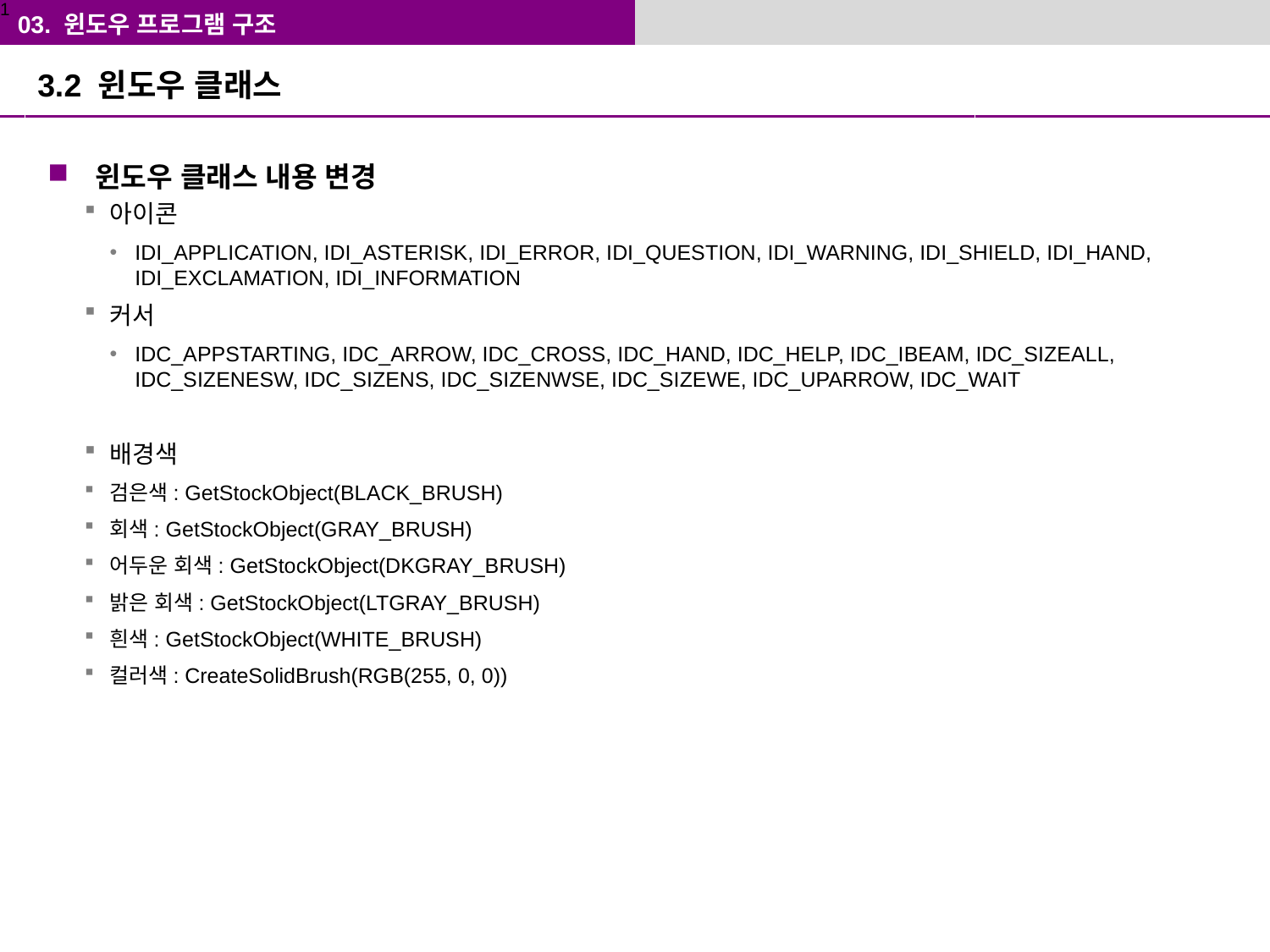

03. 윈도우 프로그램 구조
# 3.2 윈도우 클래스
윈도우 클래스 내용 변경
아이콘
IDI_APPLICATION, IDI_ASTERISK, IDI_ERROR, IDI_QUESTION, IDI_WARNING, IDI_SHIELD, IDI_HAND, IDI_EXCLAMATION, IDI_INFORMATION
커서
IDC_APPSTARTING, IDC_ARROW, IDC_CROSS, IDC_HAND, IDC_HELP, IDC_IBEAM, IDC_SIZEALL, IDC_SIZENESW, IDC_SIZENS, IDC_SIZENWSE, IDC_SIZEWE, IDC_UPARROW, IDC_WAIT

배경색
검은색: GetStockObject(BLACK_BRUSH)
회색: GetStockObject(GRAY_BRUSH)
어두운 회색: GetStockObject(DKGRAY_BRUSH)
밝은 회색: GetStockObject(LTGRAY_BRUSH)
흰색: GetStockObject(WHITE_BRUSH)
컬러색: CreateSolidBrush(RGB(255, 0, 0))